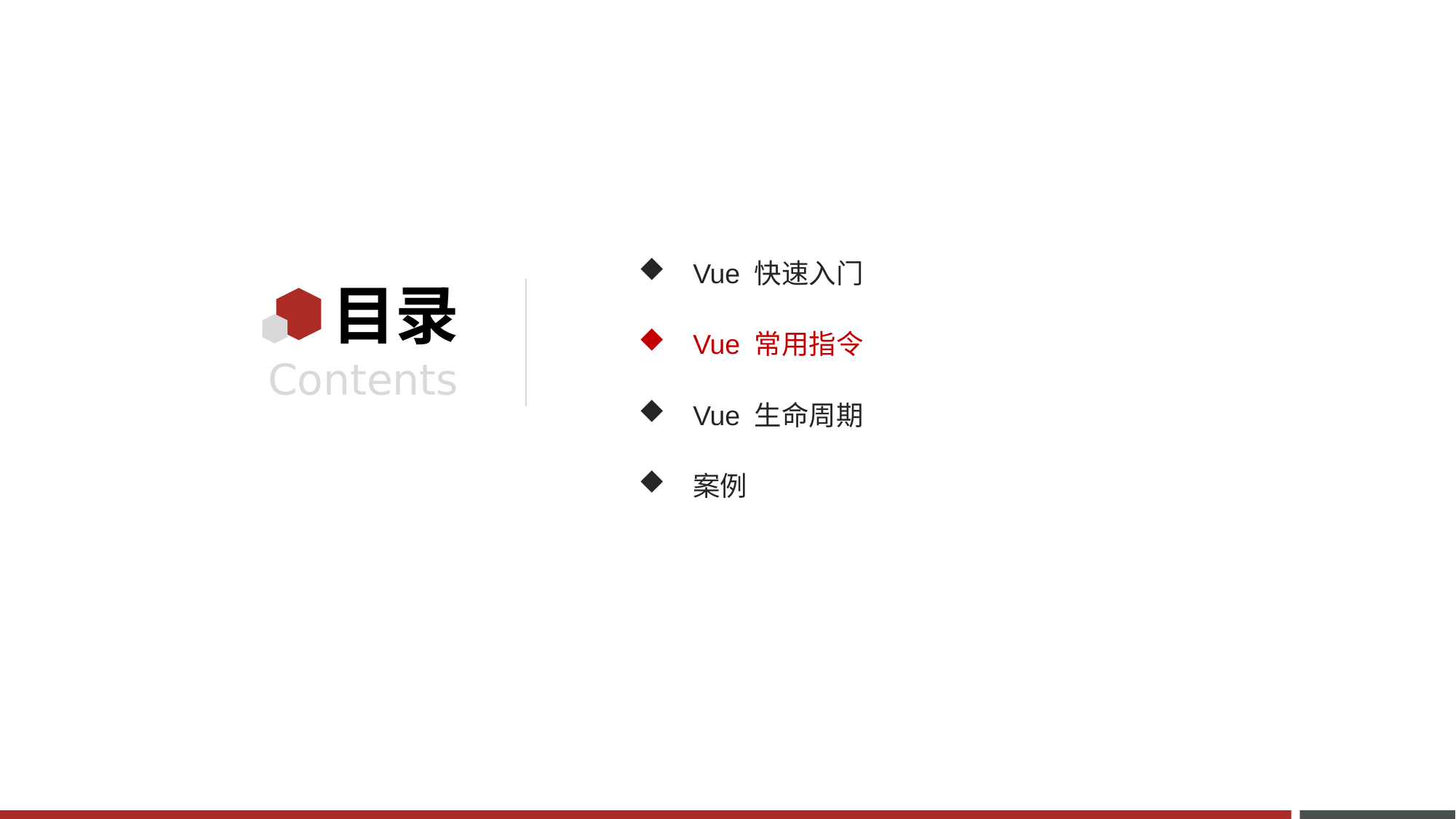

Vue 快速入门
Vue 常用指令
Vue 生命周期
案例